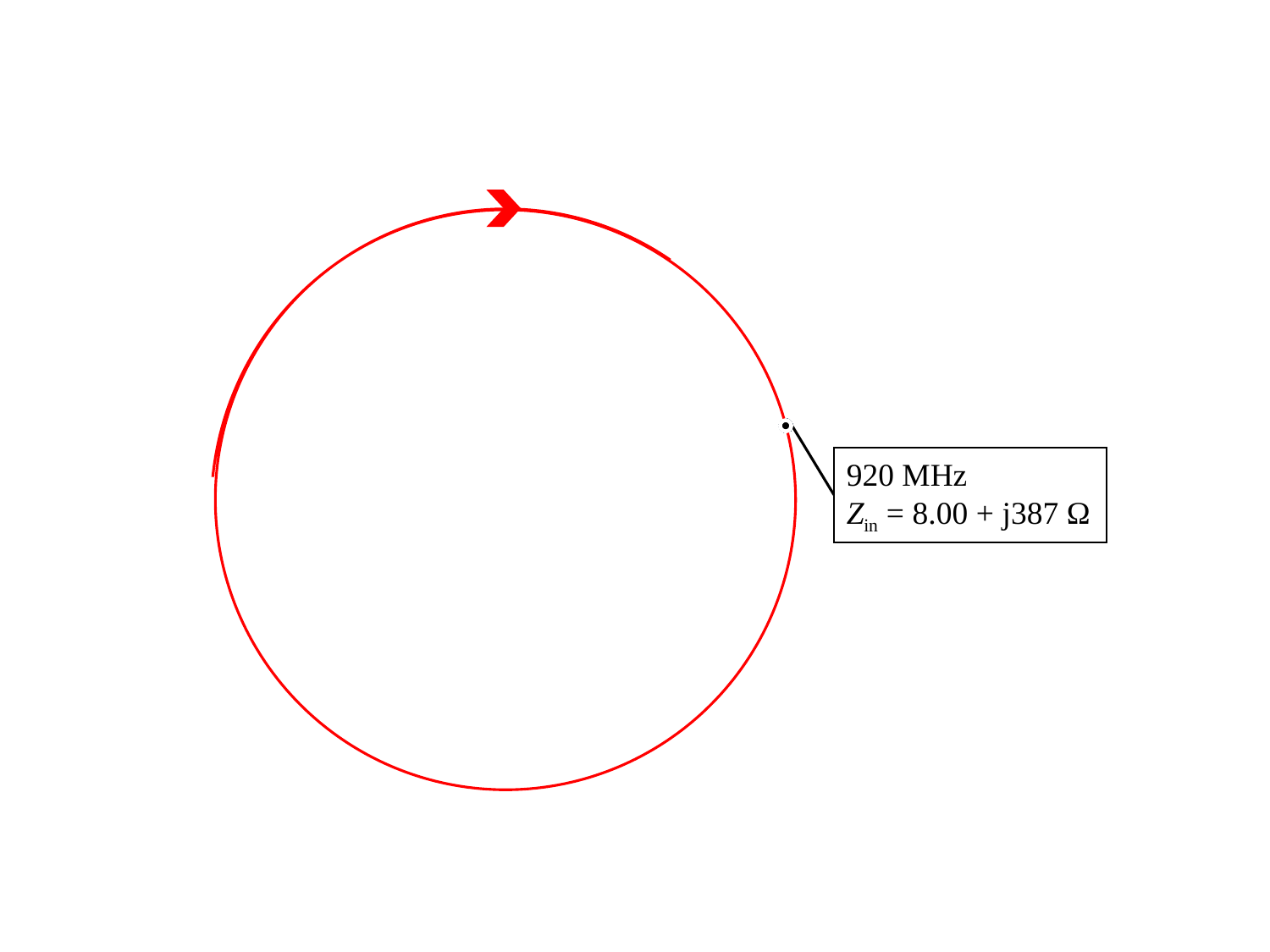

### Chart

| Category | R=0 | R=0.2 | R=0.5 | R=1.0 | R=2.0 | R=5.0 | X=0 | X=0.2 | X=0.5 | X=1.0 | X=2.0 | X=5.0 | X=-0.2 | X=-0.5 | X=-1.0 | X=-2.0 | X=-5.0 | プロットしたい「r+xj」 |  |
|---|---|---|---|---|---|---|---|---|---|---|---|---|---|---|---|---|---|---|---|
920 MHz
Zin = 8.00 + j387 Ω